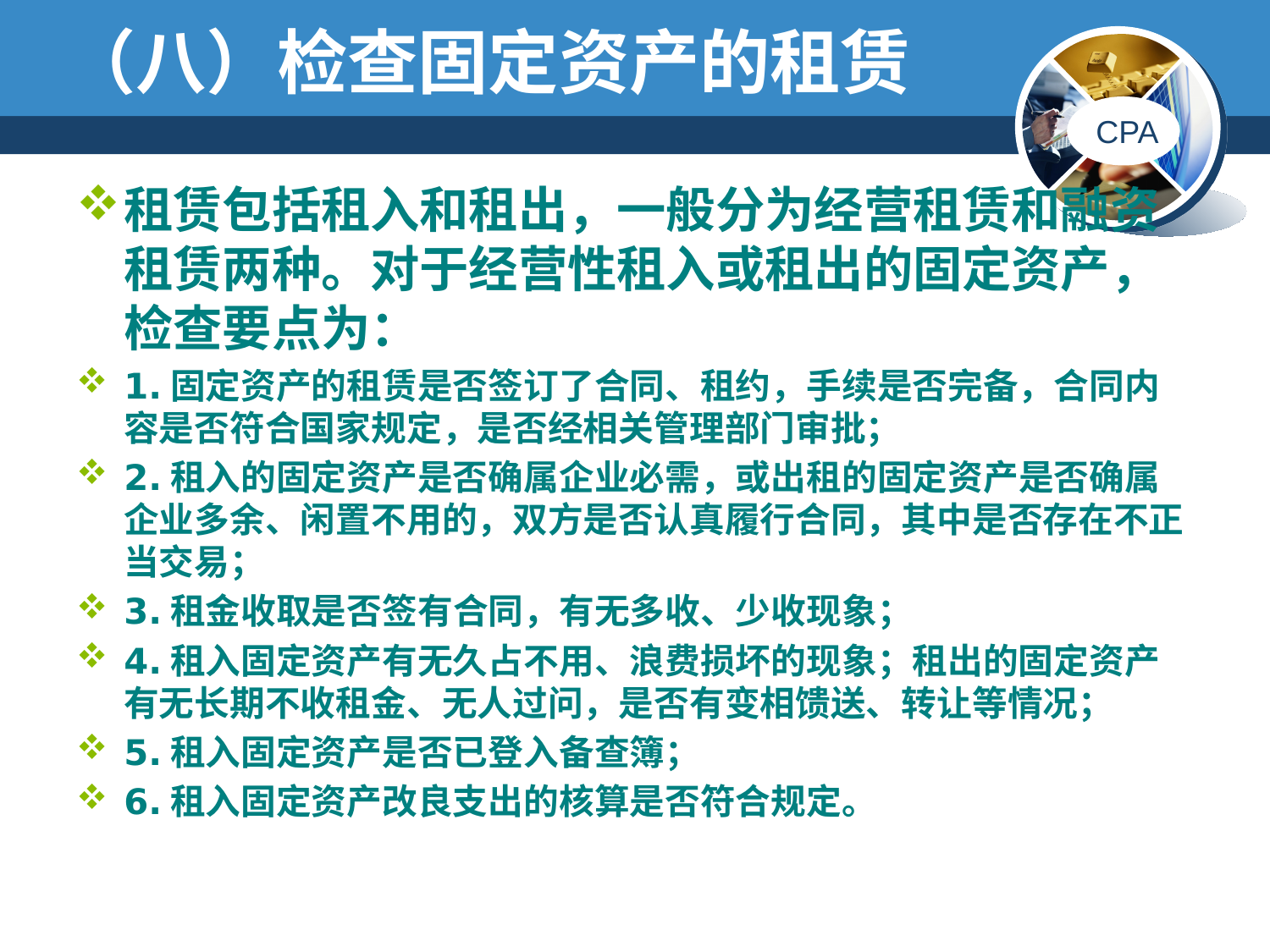

# （八）检查固定资产的租赁
租赁包括租入和租出，一般分为经营租赁和融资租赁两种。对于经营性租入或租出的固定资产，检查要点为：
1.固定资产的租赁是否签订了合同、租约，手续是否完备，合同内容是否符合国家规定，是否经相关管理部门审批；
2.租入的固定资产是否确属企业必需，或出租的固定资产是否确属企业多余、闲置不用的，双方是否认真履行合同，其中是否存在不正当交易；
3.租金收取是否签有合同，有无多收、少收现象；
4.租入固定资产有无久占不用、浪费损坏的现象；租出的固定资产有无长期不收租金、无人过问，是否有变相馈送、转让等情况；
5.租入固定资产是否已登入备查簿；
6.租入固定资产改良支出的核算是否符合规定。